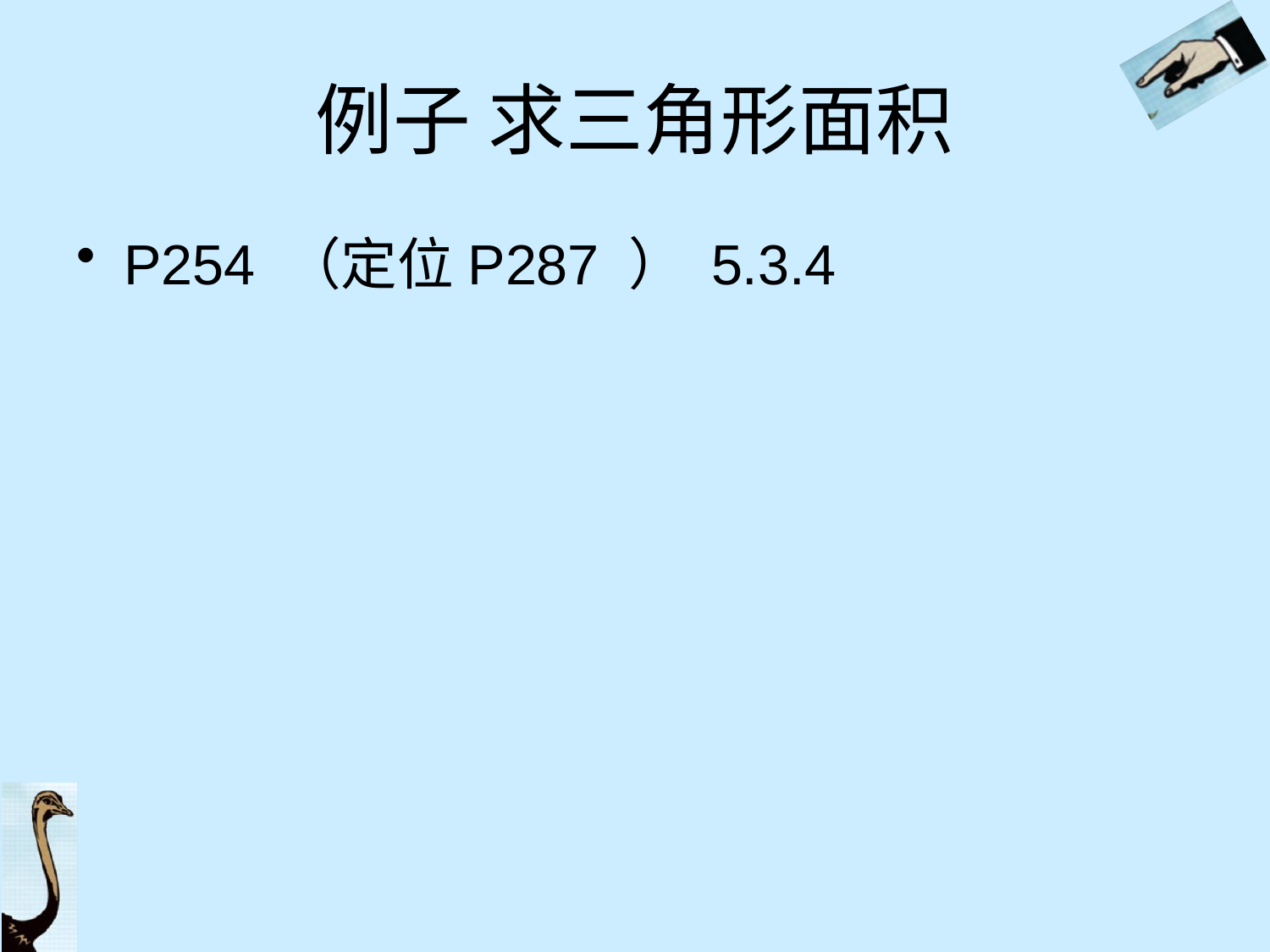

# 例子 求三角形面积
P254 （定位P287 ） 5.3.4